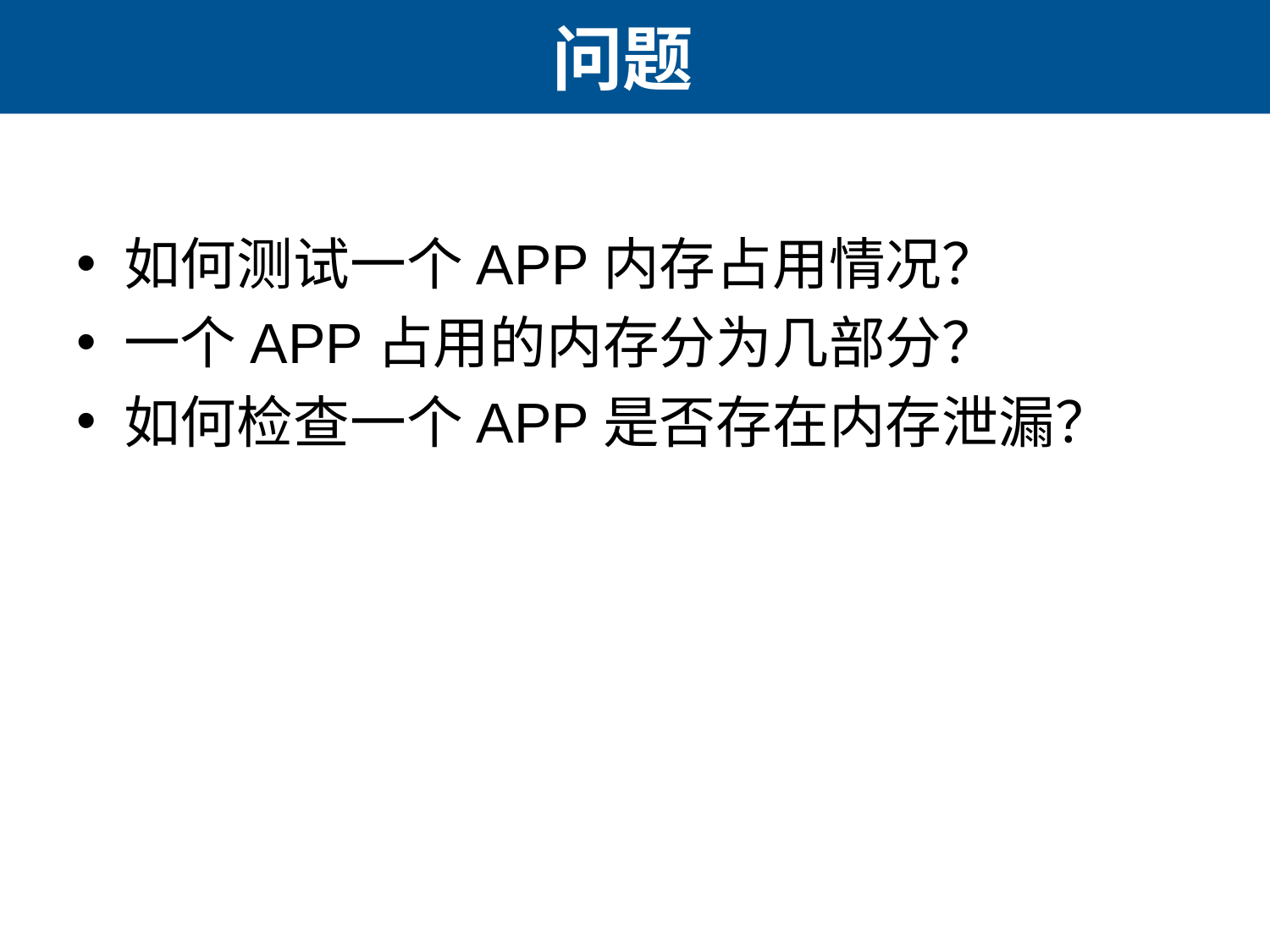

# 问题
如何测试一个APP内存占用情况？
一个APP占用的内存分为几部分？
如何检查一个APP是否存在内存泄漏？